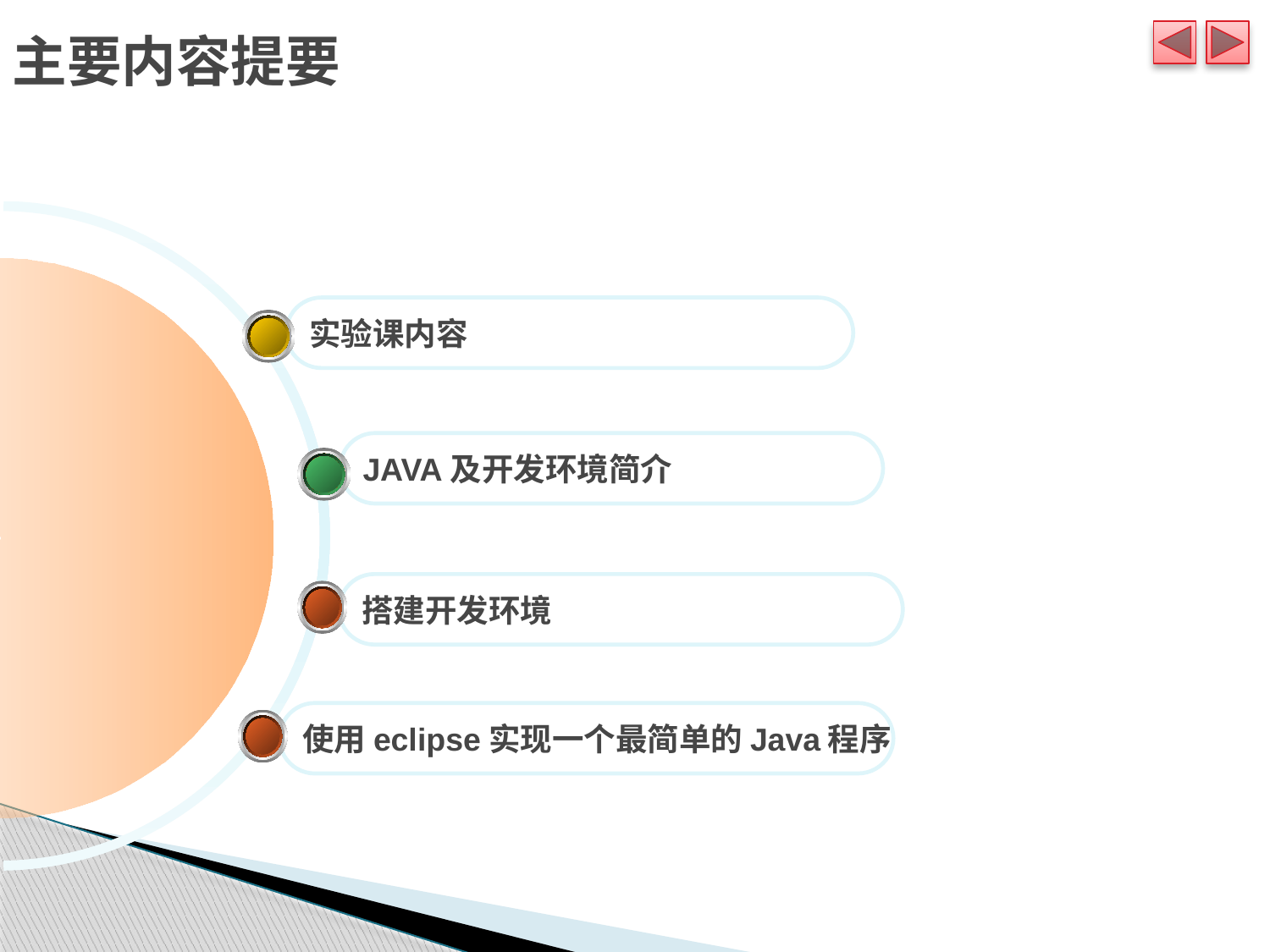

# 主要内容提要

实验课内容

JAVA及开发环境简介

搭建开发环境

使用eclipse实现一个最简单的Java程序